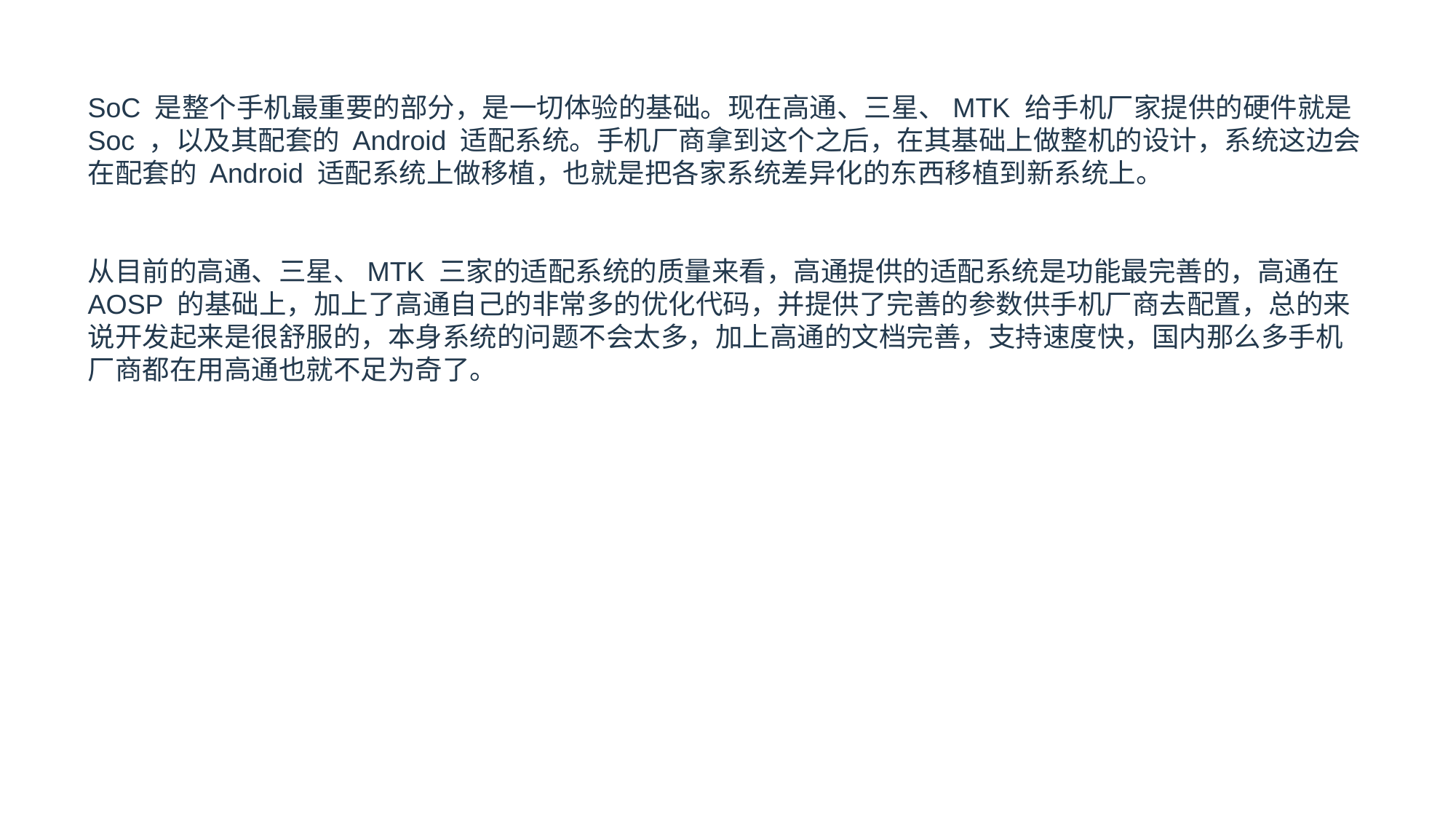

SoC 是整个手机最重要的部分，是一切体验的基础。现在高通、三星、MTK 给手机厂家提供的硬件就是 Soc ，以及其配套的 Android 适配系统。手机厂商拿到这个之后，在其基础上做整机的设计，系统这边会在配套的 Android 适配系统上做移植，也就是把各家系统差异化的东西移植到新系统上。

从目前的高通、三星、MTK 三家的适配系统的质量来看，高通提供的适配系统是功能最完善的，高通在 AOSP 的基础上，加上了高通自己的非常多的优化代码，并提供了完善的参数供手机厂商去配置，总的来说开发起来是很舒服的，本身系统的问题不会太多，加上高通的文档完善，支持速度快，国内那么多手机厂商都在用高通也就不足为奇了。